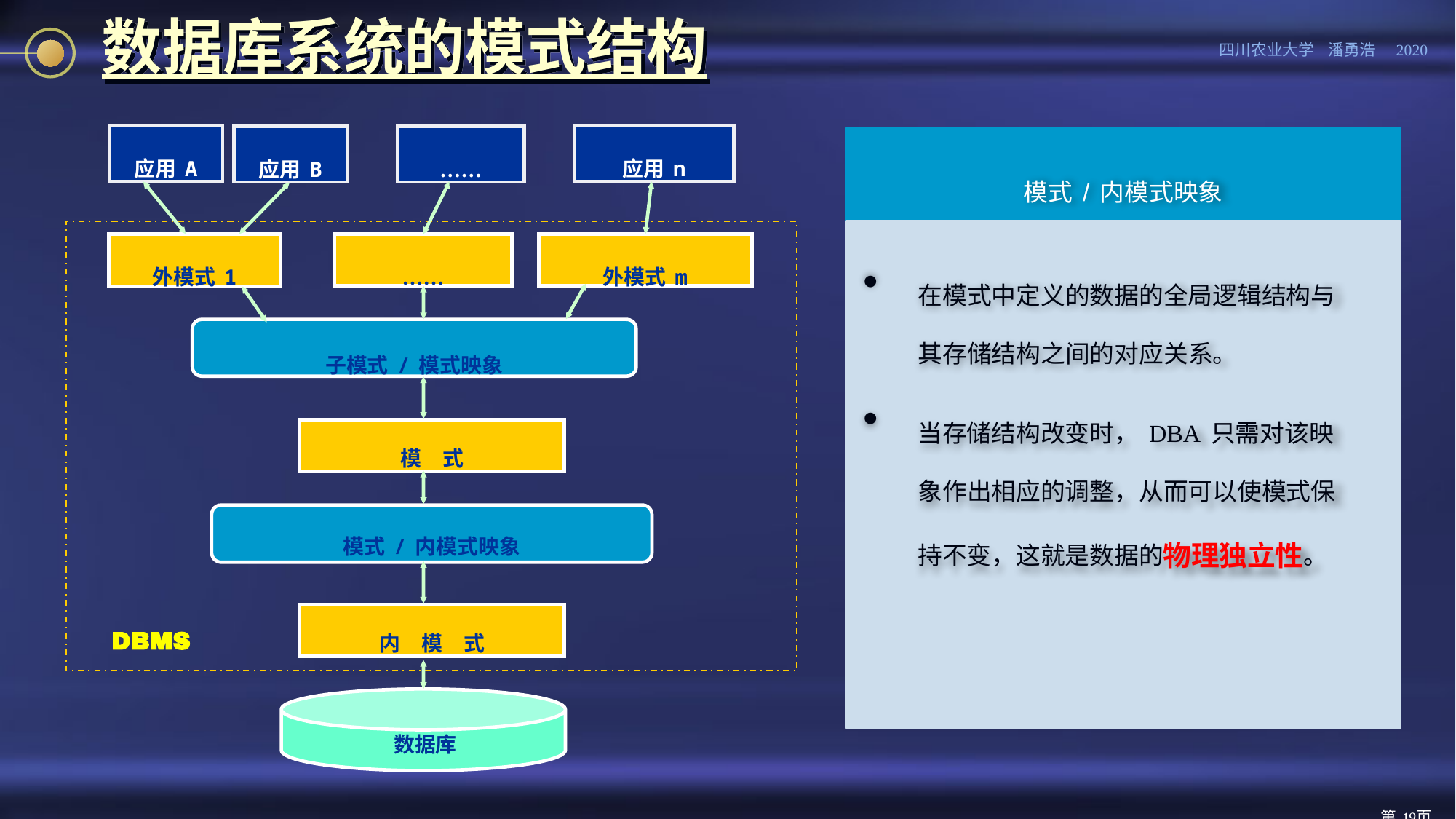

# 数据库系统的模式结构
应用n
应用A
应用B
……

外模式1
……
外模式m

子模式/模式映象

模　式

模式/内模式映象

DBMS
内　模　式

数据库

模式/内模式映象

在模式中定义的数据的全局逻辑结构与其存储结构之间的对应关系。
当存储结构改变时，DBA只需对该映象作出相应的调整，从而可以使模式保持不变，这就是数据的物理独立性。